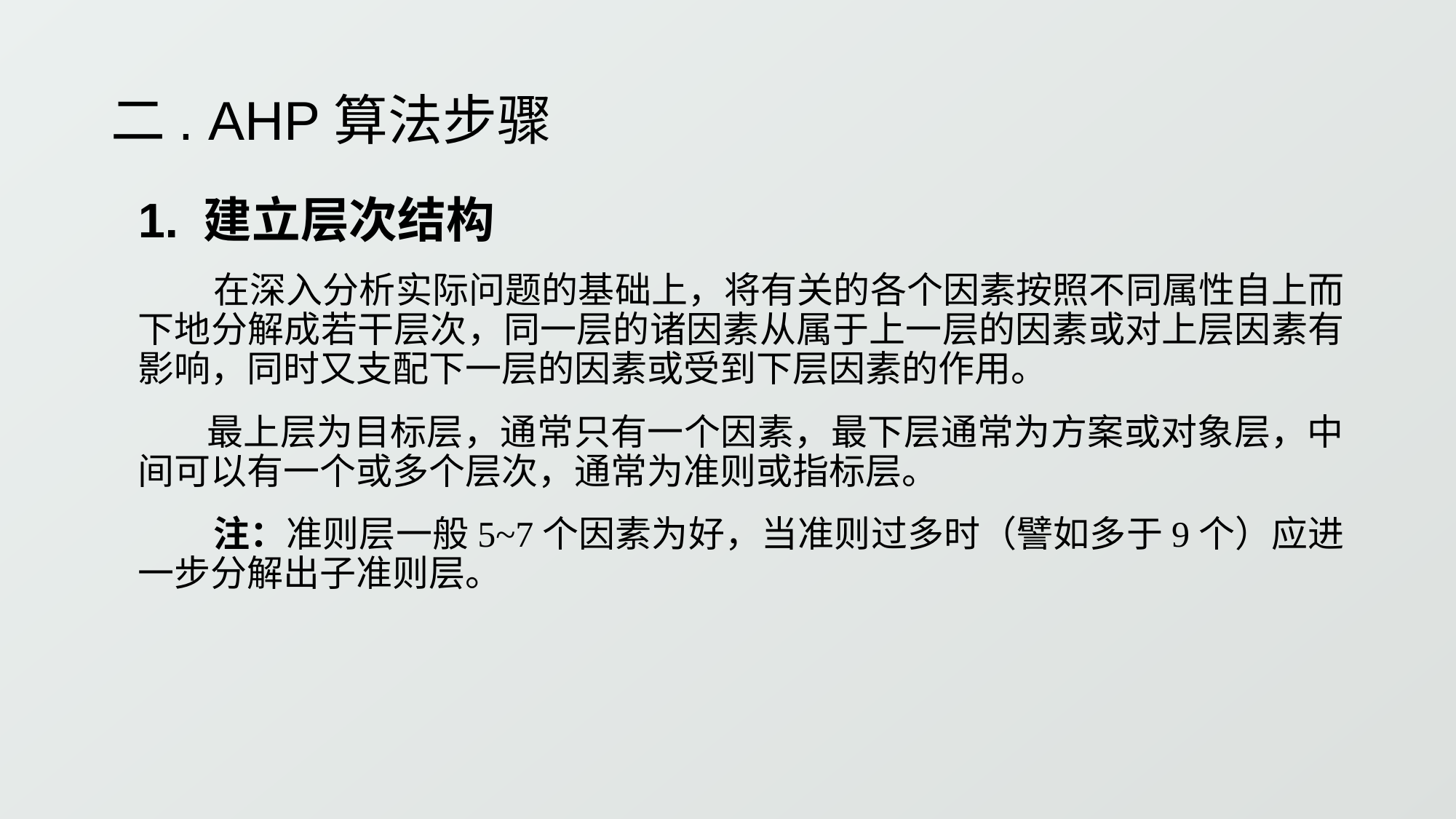

# 二. AHP算法步骤
1. 建立层次结构
        在深入分析实际问题的基础上，将有关的各个因素按照不同属性自上而下地分解成若干层次，同一层的诸因素从属于上一层的因素或对上层因素有影响，同时又支配下一层的因素或受到下层因素的作用。
       最上层为目标层，通常只有一个因素，最下层通常为方案或对象层，中间可以有一个或多个层次，通常为准则或指标层。
        注：准则层一般5~7个因素为好，当准则过多时（譬如多于9个）应进一步分解出子准则层。